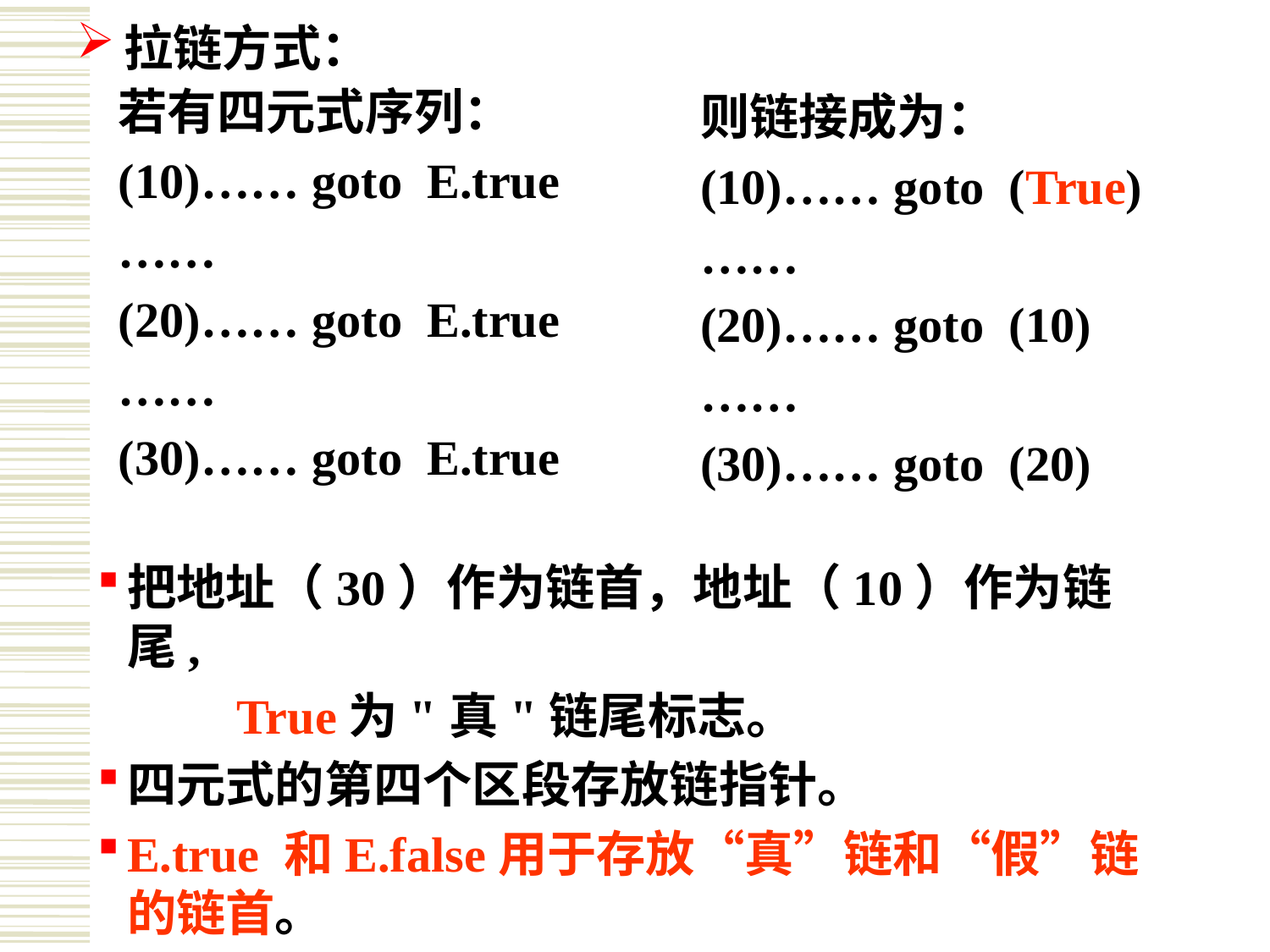

拉链方式：
若有四元式序列：
(10)…… goto  E.true
……
(20)…… goto  E.true
……
(30)…… goto  E.true
则链接成为：
(10)…… goto  (True)
……
(20)…… goto  (10)
……
(30)…… goto  (20)
把地址（30）作为链首，地址（10）作为链尾,
	 True为"真"链尾标志。
四元式的第四个区段存放链指针。
E.true 和E.false用于存放“真”链和“假”链的链首。